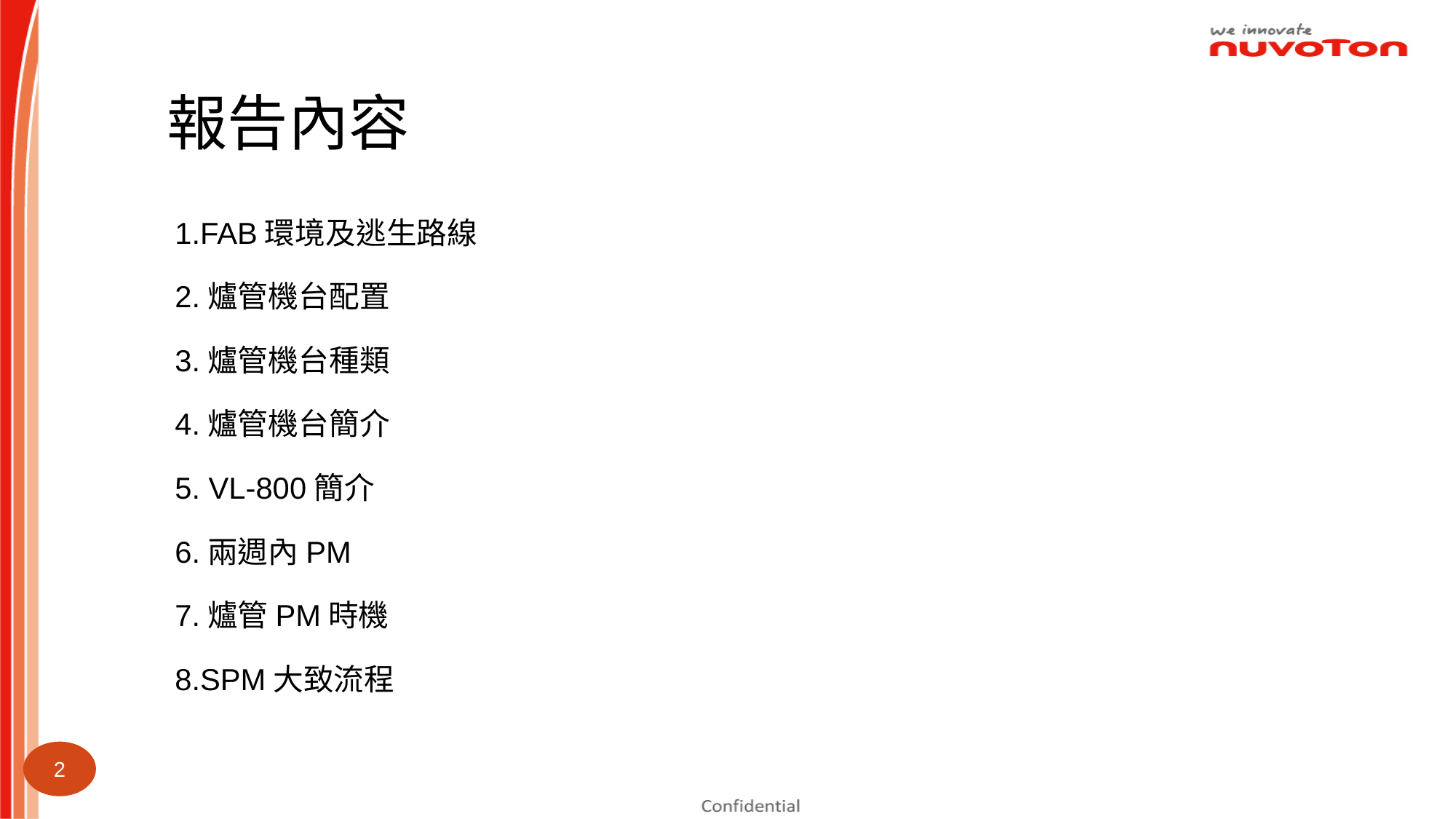

報告內容
1.FAB環境及逃生路線
2.爐管機台配置
3.爐管機台種類
4.爐管機台簡介
5. VL-800簡介
6.兩週內PM
7.爐管PM時機
8.SPM大致流程
2